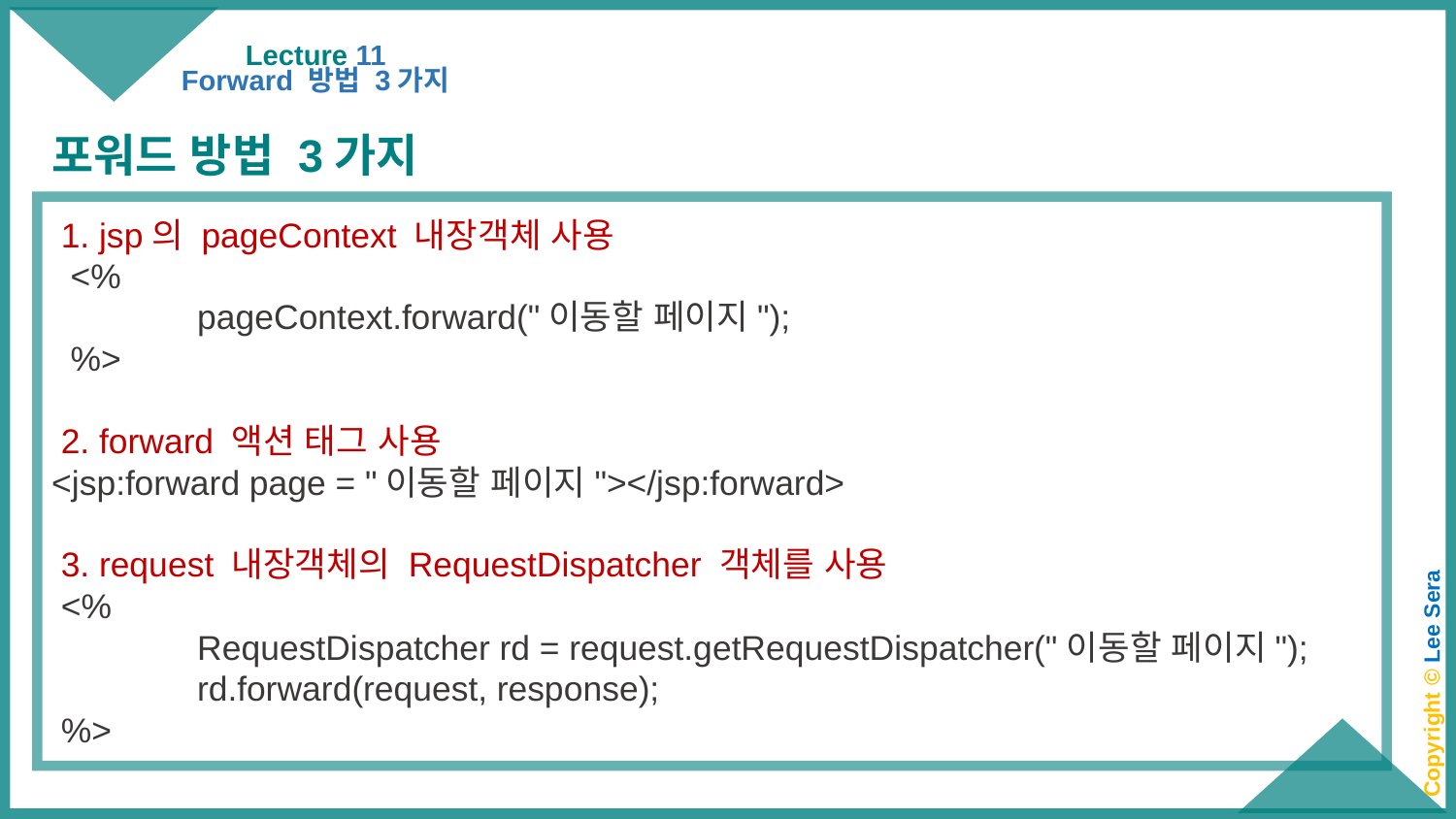

# Lecture 11
Forward 방법 3가지
포워드 방법 3가지
 1. jsp의 pageContext 내장객체 사용
  <%
	pageContext.forward("이동할 페이지");
  %>

 2. forward 액션 태그 사용
<jsp:forward page = "이동할 페이지"></jsp:forward>

 3. request 내장객체의 RequestDispatcher 객체를 사용
 <%
	RequestDispatcher rd = request.getRequestDispatcher("이동할 페이지");
    	rd.forward(request, response);
 %>
Copyright © Lee Sera